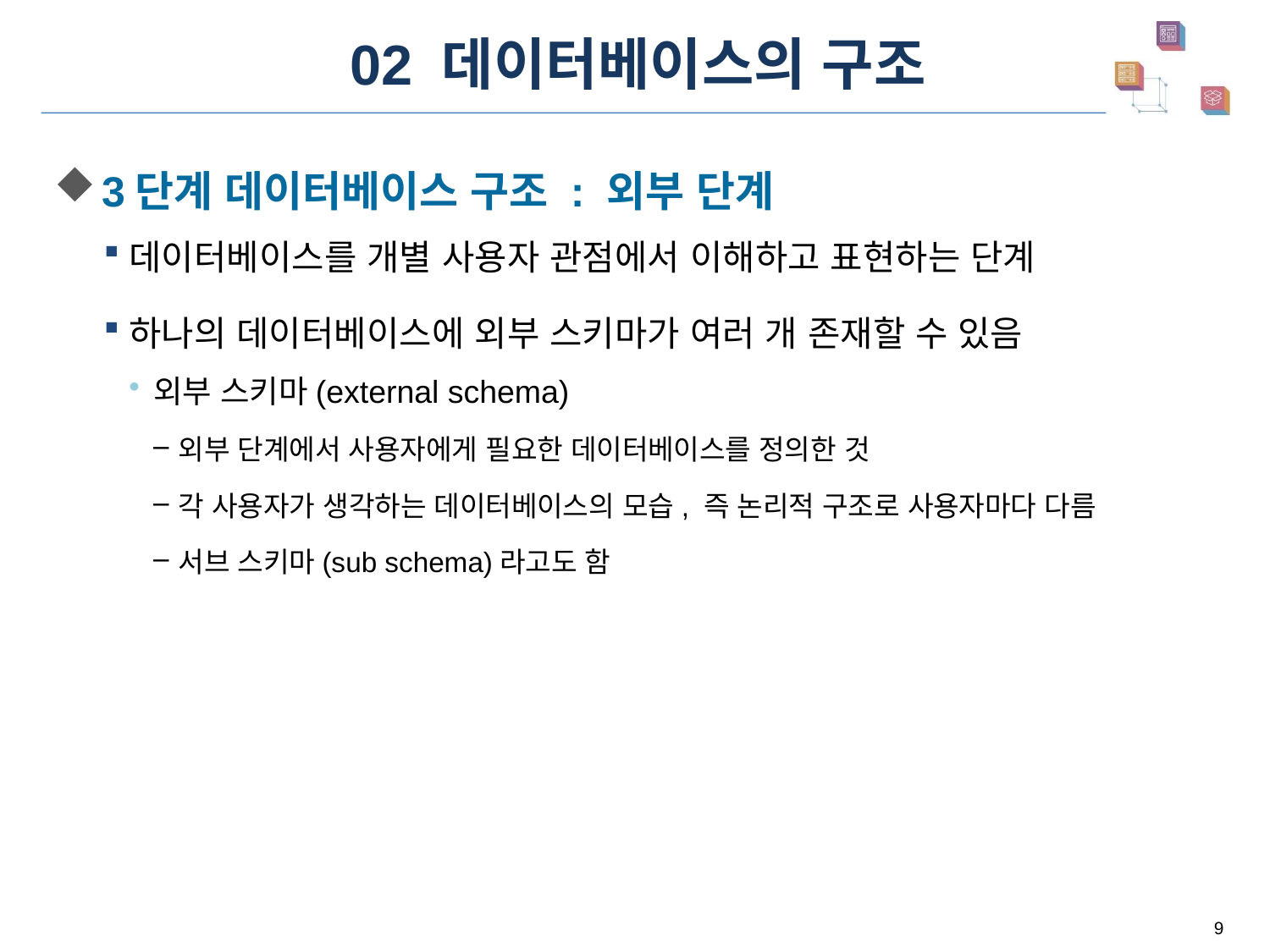

# 02 데이터베이스의 구조
3단계 데이터베이스 구조 : 외부 단계
데이터베이스를 개별 사용자 관점에서 이해하고 표현하는 단계
하나의 데이터베이스에 외부 스키마가 여러 개 존재할 수 있음
외부 스키마(external schema)
외부 단계에서 사용자에게 필요한 데이터베이스를 정의한 것
각 사용자가 생각하는 데이터베이스의 모습, 즉 논리적 구조로 사용자마다 다름
서브 스키마(sub schema)라고도 함